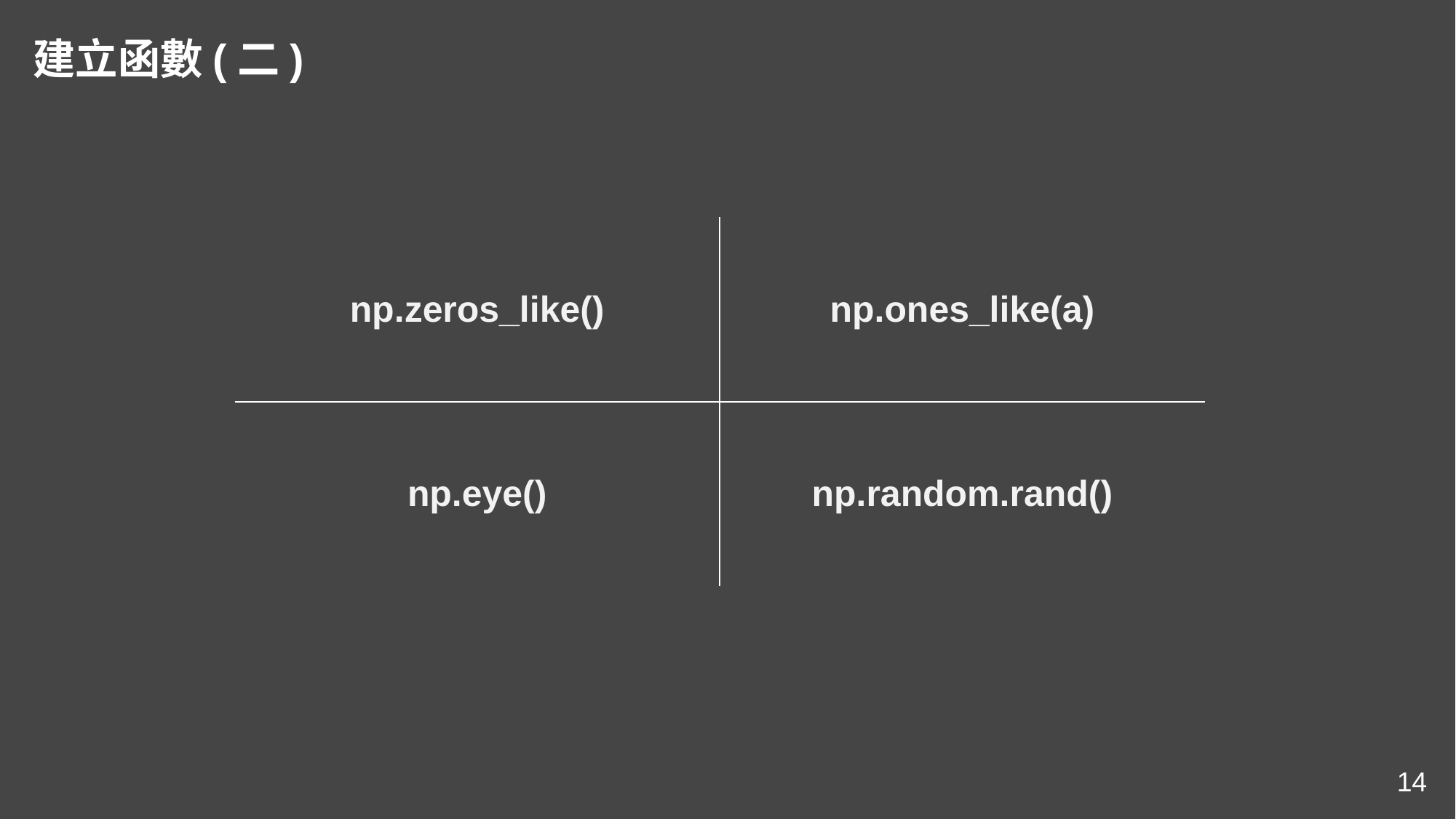

建立函數(二)
| np.zeros\_like() | np.ones\_like(a) |
| --- | --- |
| np.eye() | np.random.rand() |